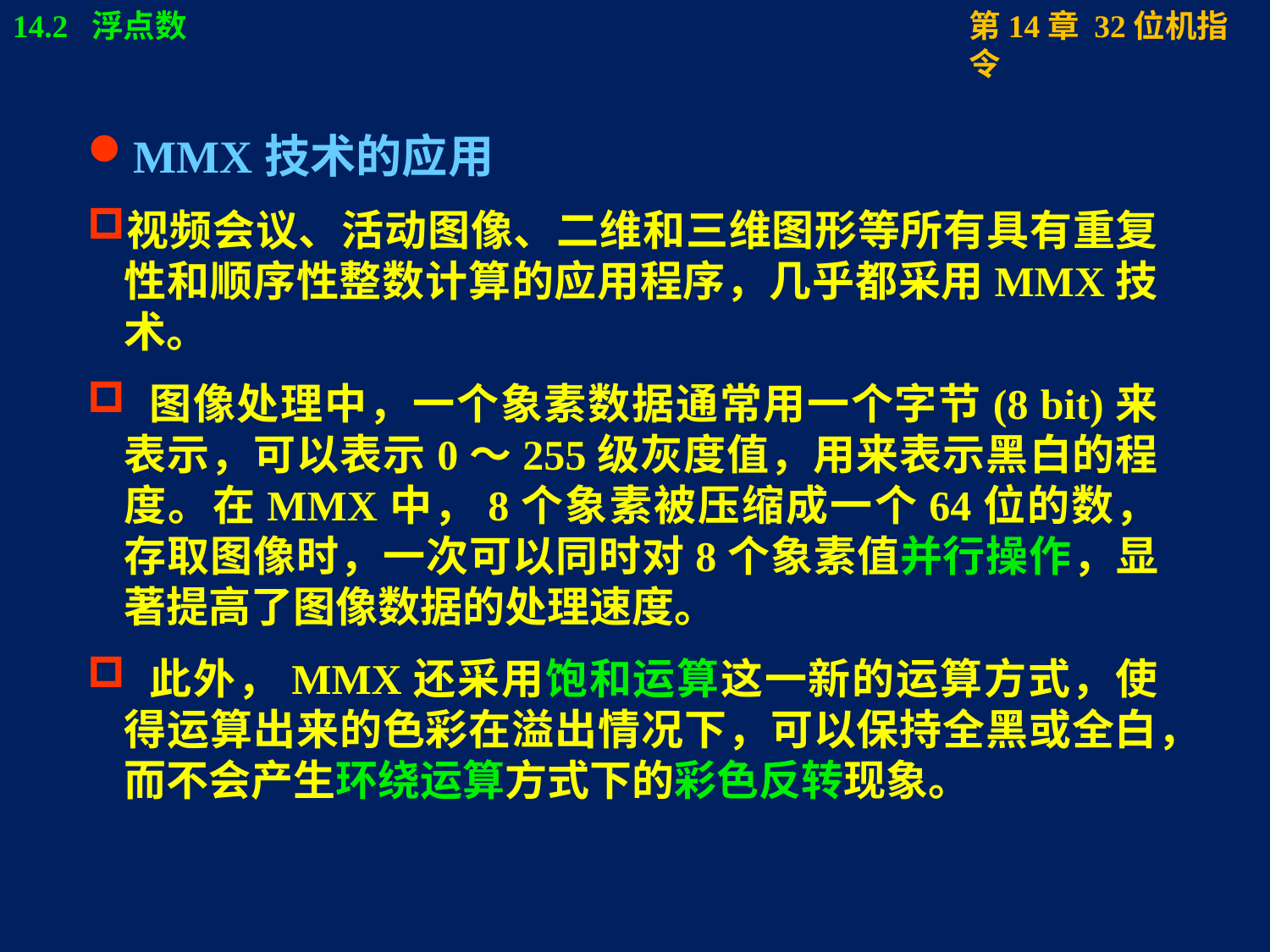

MMX技术的应用
视频会议、活动图像、二维和三维图形等所有具有重复性和顺序性整数计算的应用程序，几乎都采用MMX技术。
 图像处理中，一个象素数据通常用一个字节(8 bit)来表示，可以表示0～255级灰度值，用来表示黑白的程度。在MMX中，8个象素被压缩成一个64位的数，存取图像时，一次可以同时对8个象素值并行操作，显著提高了图像数据的处理速度。
 此外，MMX还采用饱和运算这一新的运算方式，使得运算出来的色彩在溢出情况下，可以保持全黑或全白，而不会产生环绕运算方式下的彩色反转现象。